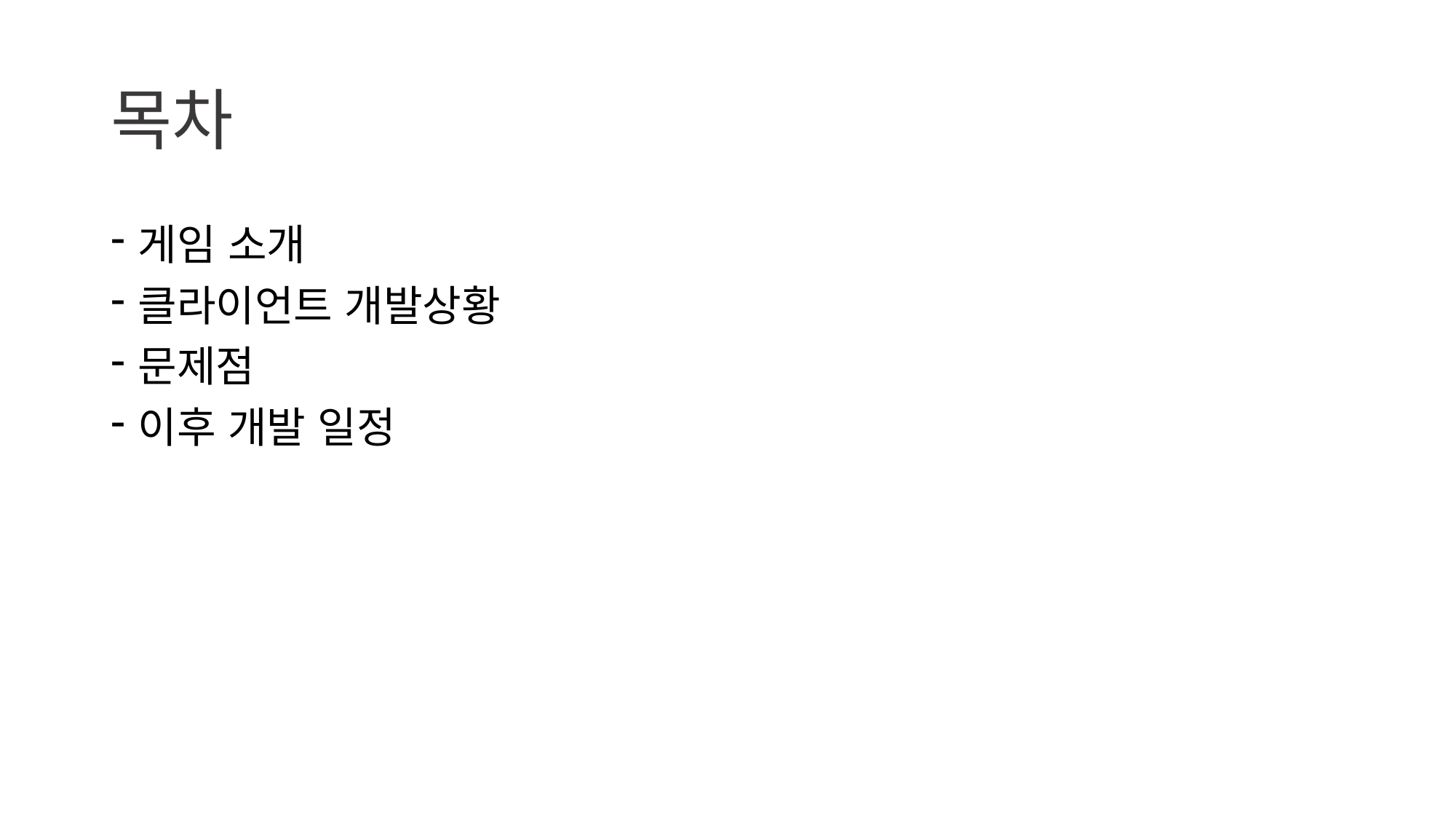

# 목차
게임 소개
클라이언트 개발상황
문제점
이후 개발 일정